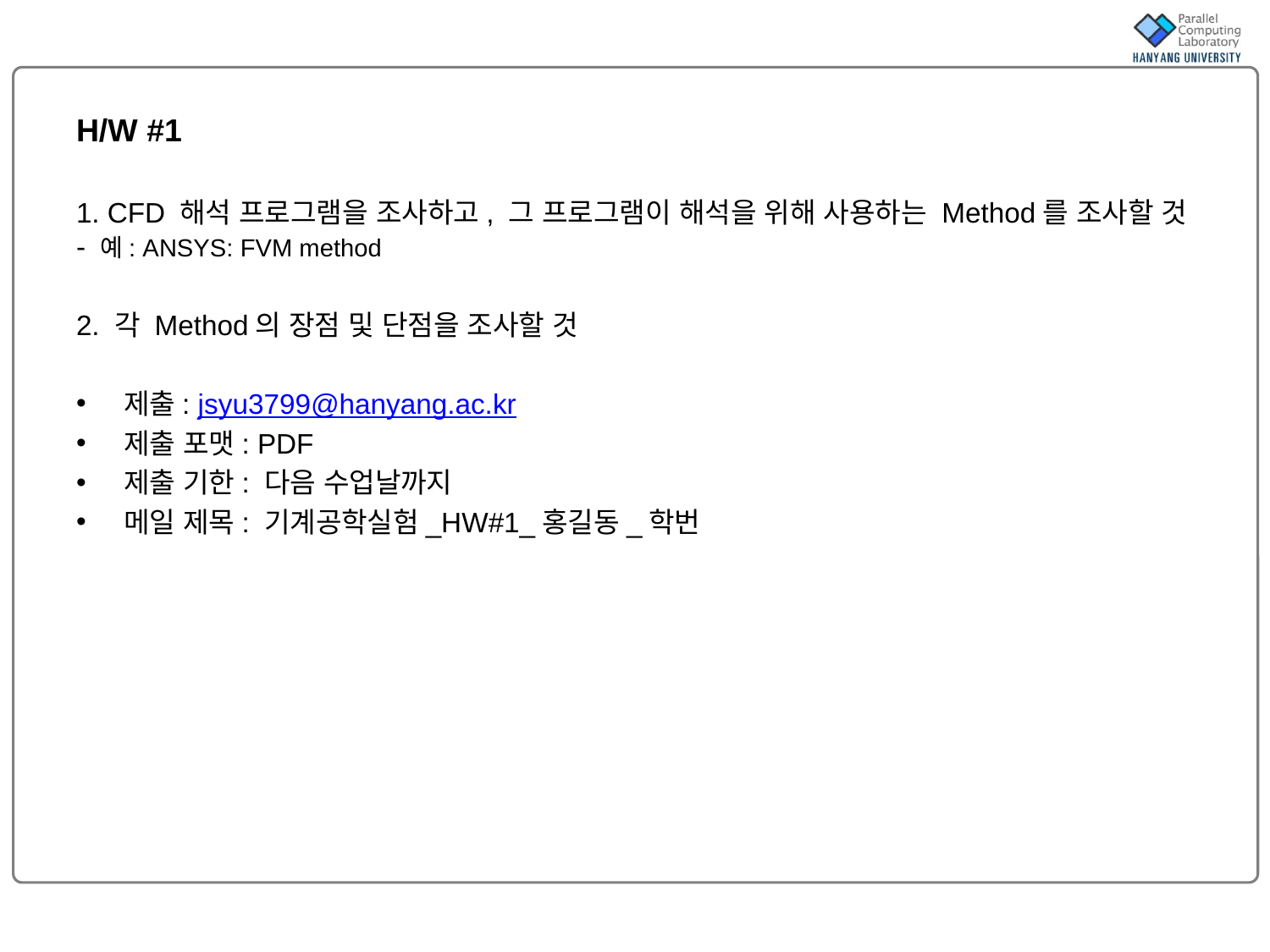

# H/W #1
1. CFD 해석 프로그램을 조사하고, 그 프로그램이 해석을 위해 사용하는 Method를 조사할 것 - 예: ANSYS: FVM method

2. 각 Method의 장점 및 단점을 조사할 것

제출: jsyu3799@hanyang.ac.kr
제출 포맷: PDF
제출 기한: 다음 수업날까지
메일 제목: 기계공학실험_HW#1_홍길동_학번